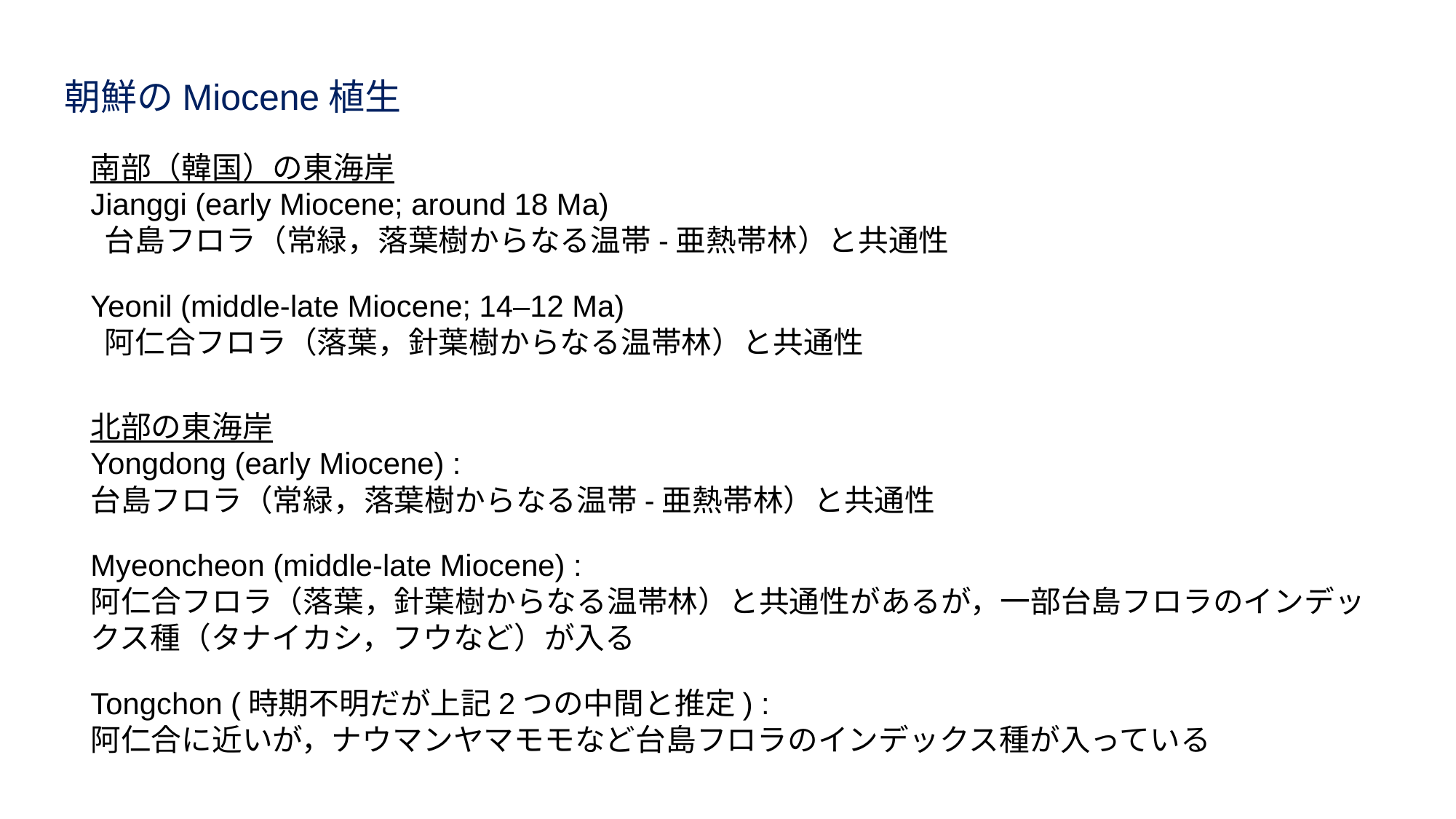

朝鮮のMiocene植生
南部（韓国）の東海岸
Jianggi (early Miocene; around 18 Ma)
 台島フロラ（常緑，落葉樹からなる温帯-亜熱帯林）と共通性

Yeonil (middle-late Miocene; 14–12 Ma)
 阿仁合フロラ（落葉，針葉樹からなる温帯林）と共通性
北部の東海岸
Yongdong (early Miocene) :
台島フロラ（常緑，落葉樹からなる温帯-亜熱帯林）と共通性

Myeoncheon (middle-late Miocene) :
阿仁合フロラ（落葉，針葉樹からなる温帯林）と共通性があるが，一部台島フロラのインデックス種（タナイカシ，フウなど）が入る

Tongchon (時期不明だが上記2つの中間と推定) :
阿仁合に近いが，ナウマンヤマモモなど台島フロラのインデックス種が入っている